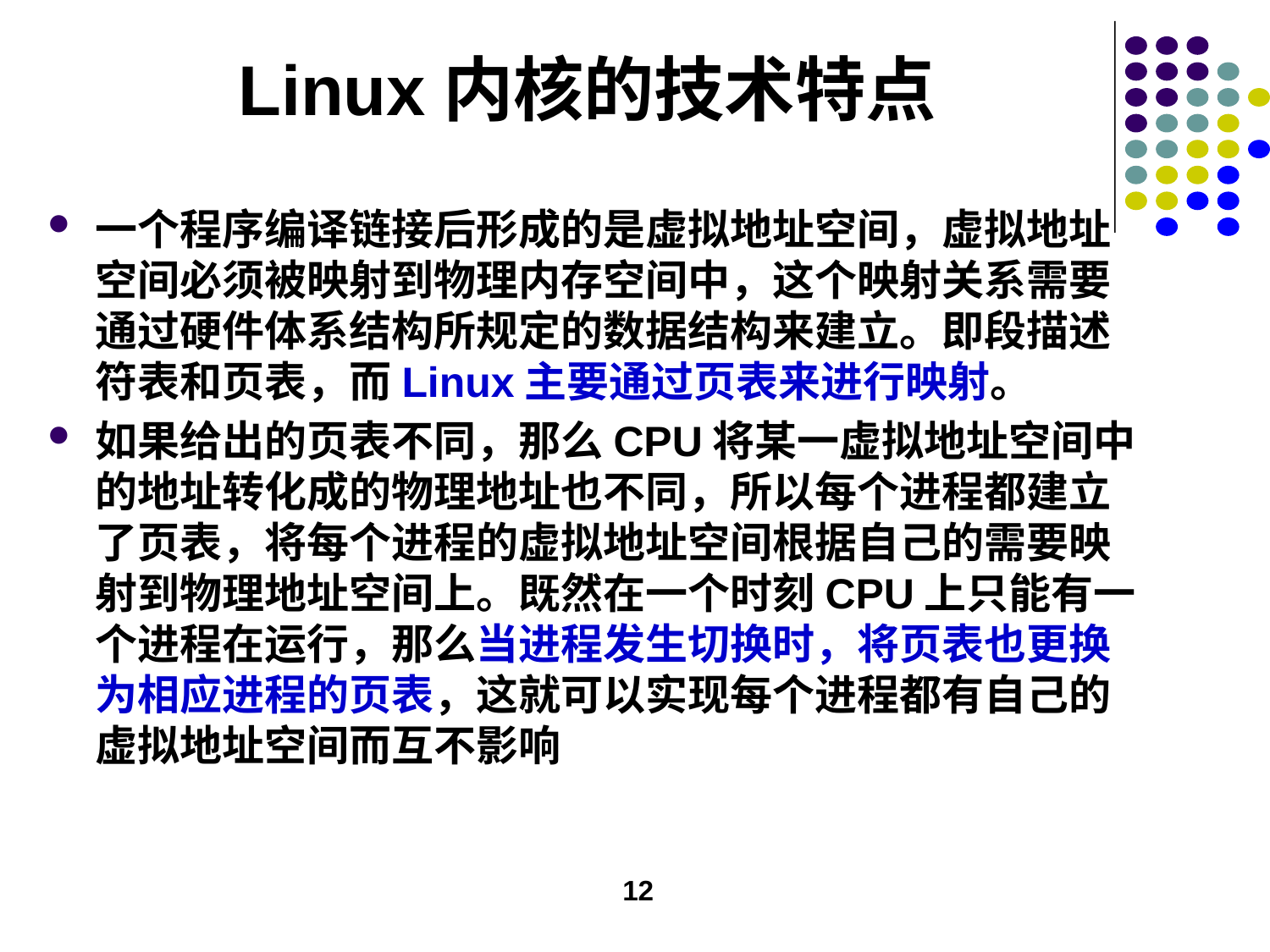

# Linux内核的技术特点
一个程序编译链接后形成的是虚拟地址空间，虚拟地址空间必须被映射到物理内存空间中，这个映射关系需要通过硬件体系结构所规定的数据结构来建立。即段描述符表和页表，而Linux主要通过页表来进行映射。
如果给出的页表不同，那么CPU将某一虚拟地址空间中的地址转化成的物理地址也不同，所以每个进程都建立了页表，将每个进程的虚拟地址空间根据自己的需要映射到物理地址空间上。既然在一个时刻CPU上只能有一个进程在运行，那么当进程发生切换时，将页表也更换为相应进程的页表，这就可以实现每个进程都有自己的虚拟地址空间而互不影响
12